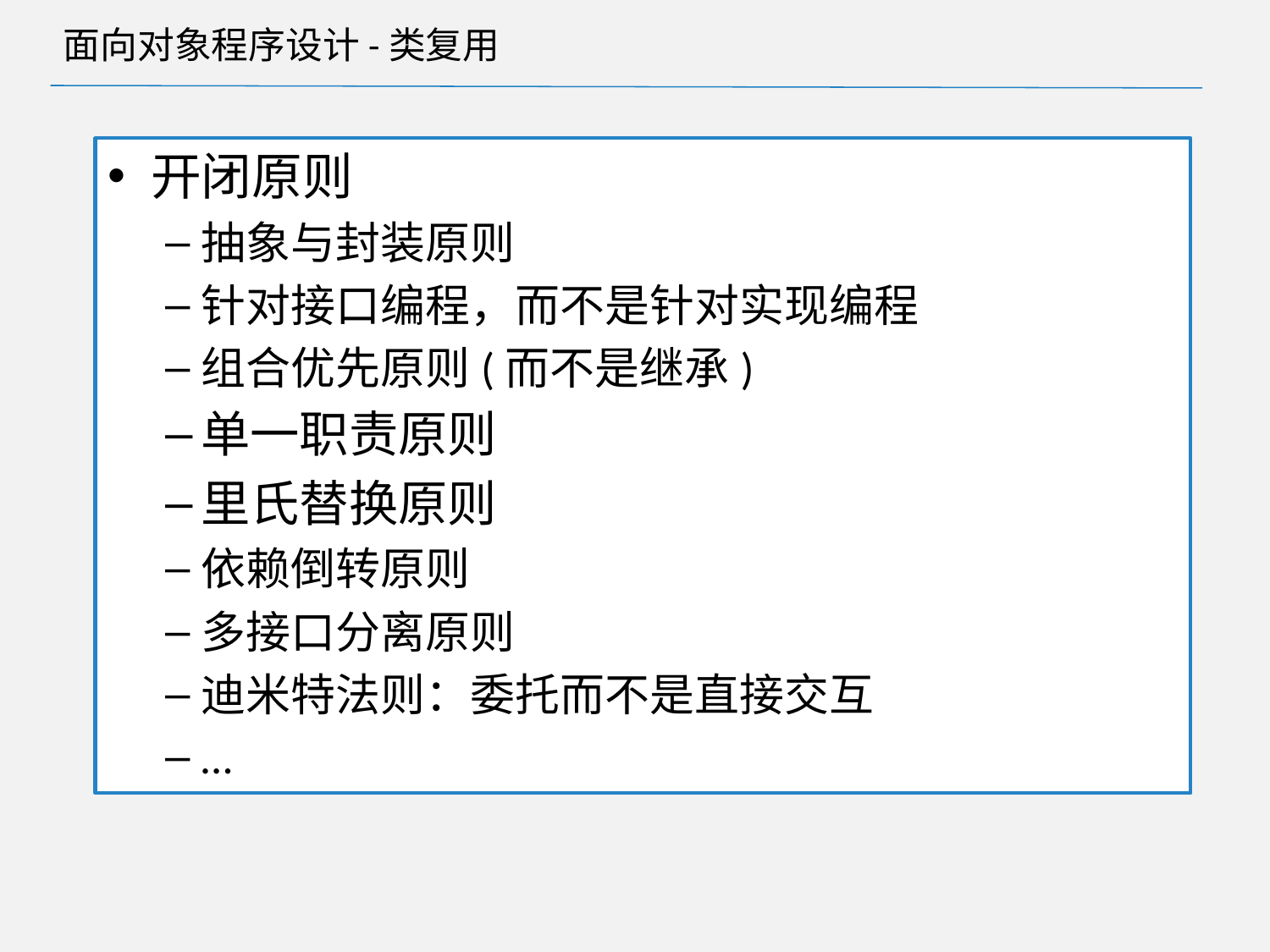

# 面向对象程序设计-类复用
开闭原则
抽象与封装原则
针对接口编程，而不是针对实现编程
组合优先原则(而不是继承)
单一职责原则
里氏替换原则
依赖倒转原则
多接口分离原则
迪米特法则：委托而不是直接交互
…